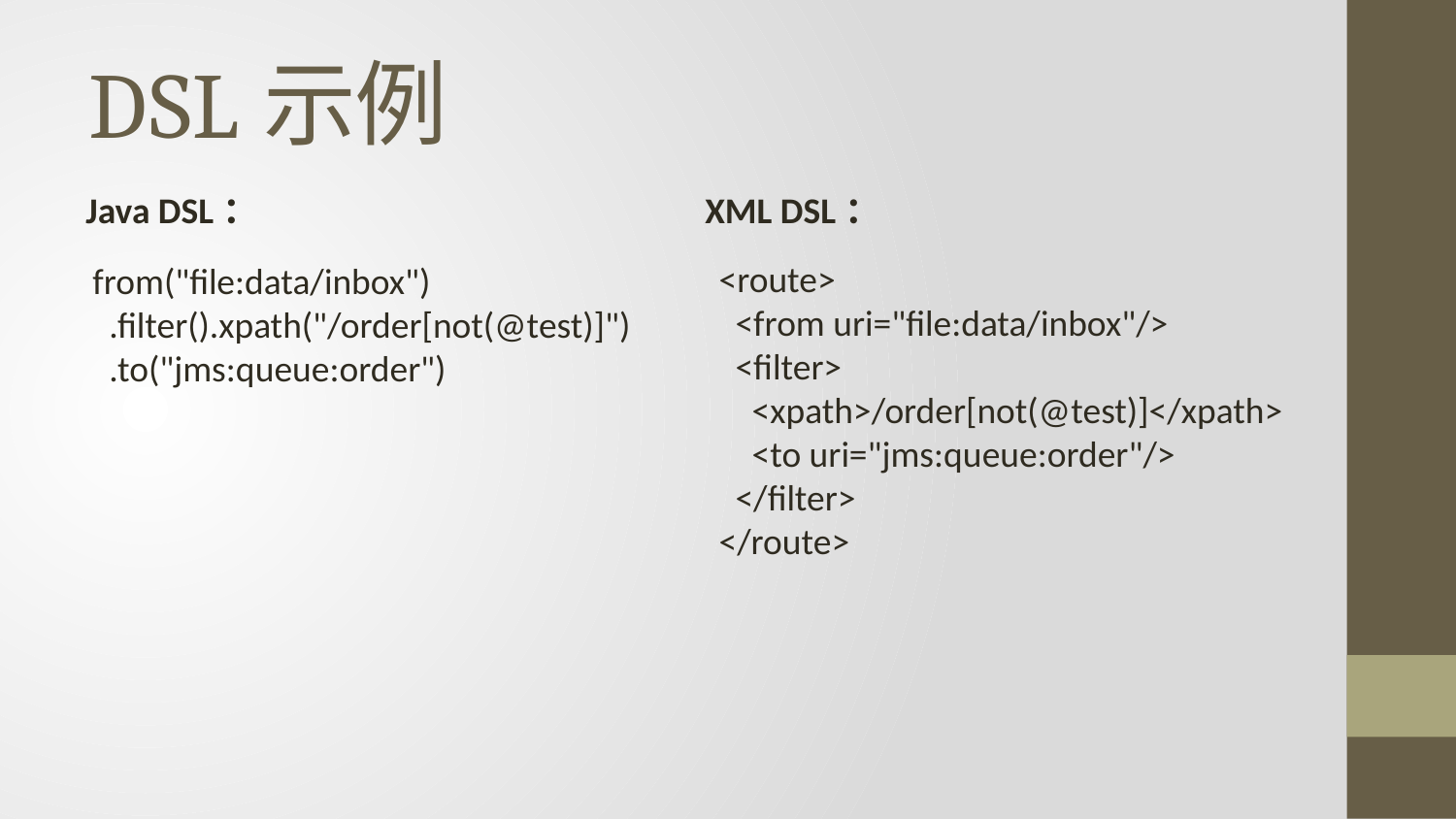

# DSL示例
Java DSL：
XML DSL：
<route>
  <from uri="file:data/inbox"/>
  <filter>
    <xpath>/order[not(@test)]</xpath>
    <to uri="jms:queue:order"/>
  </filter>
</route>
from("file:data/inbox")
  .filter().xpath("/order[not(@test)]")
  .to("jms:queue:order")